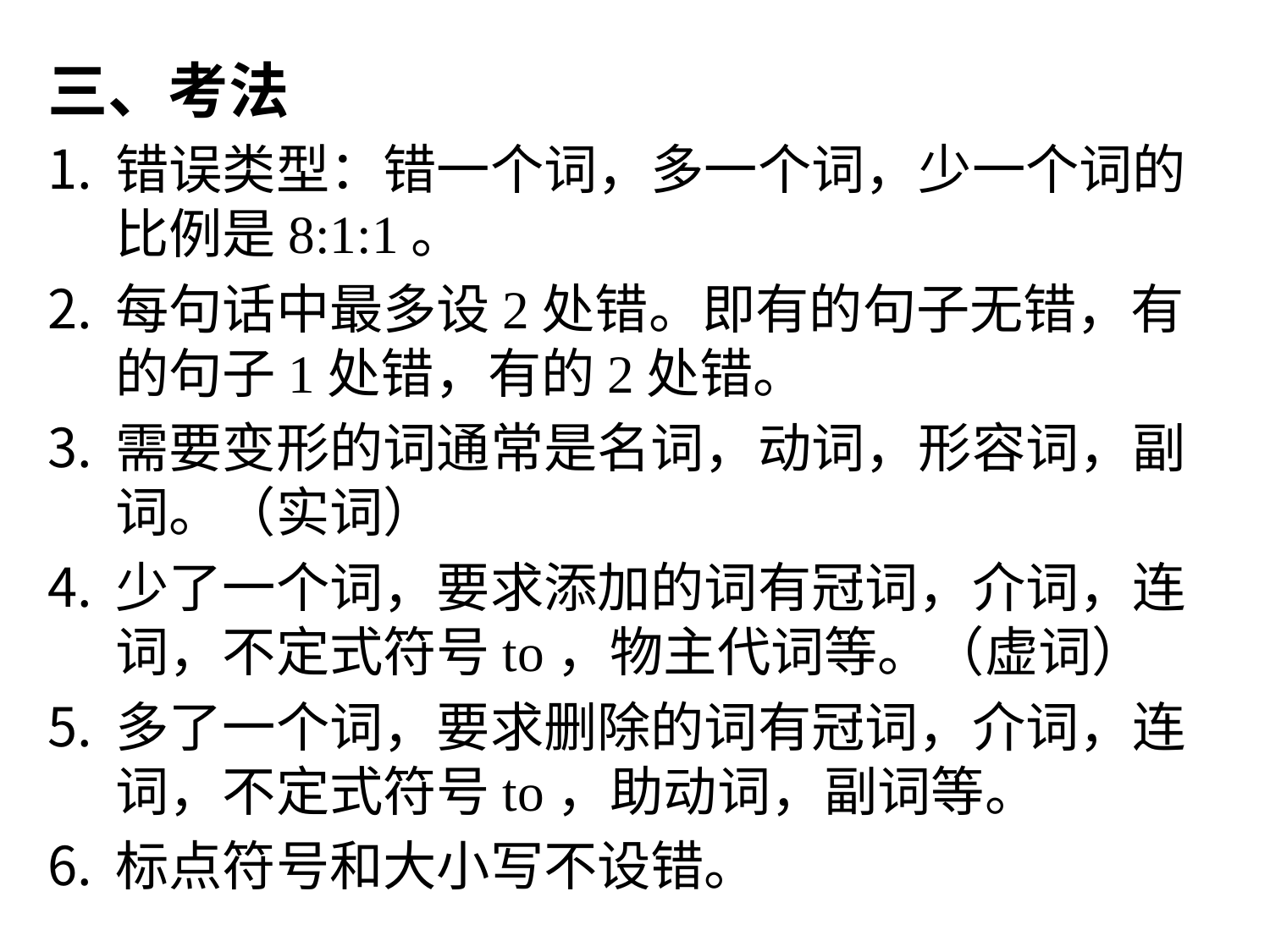

三、考法
错误类型：错一个词，多一个词，少一个词的比例是8:1:1。
每句话中最多设2处错。即有的句子无错，有的句子1处错，有的2处错。
需要变形的词通常是名词，动词，形容词，副词。（实词）
少了一个词，要求添加的词有冠词，介词，连词，不定式符号to，物主代词等。（虚词）
多了一个词，要求删除的词有冠词，介词，连词，不定式符号to，助动词，副词等。
标点符号和大小写不设错。